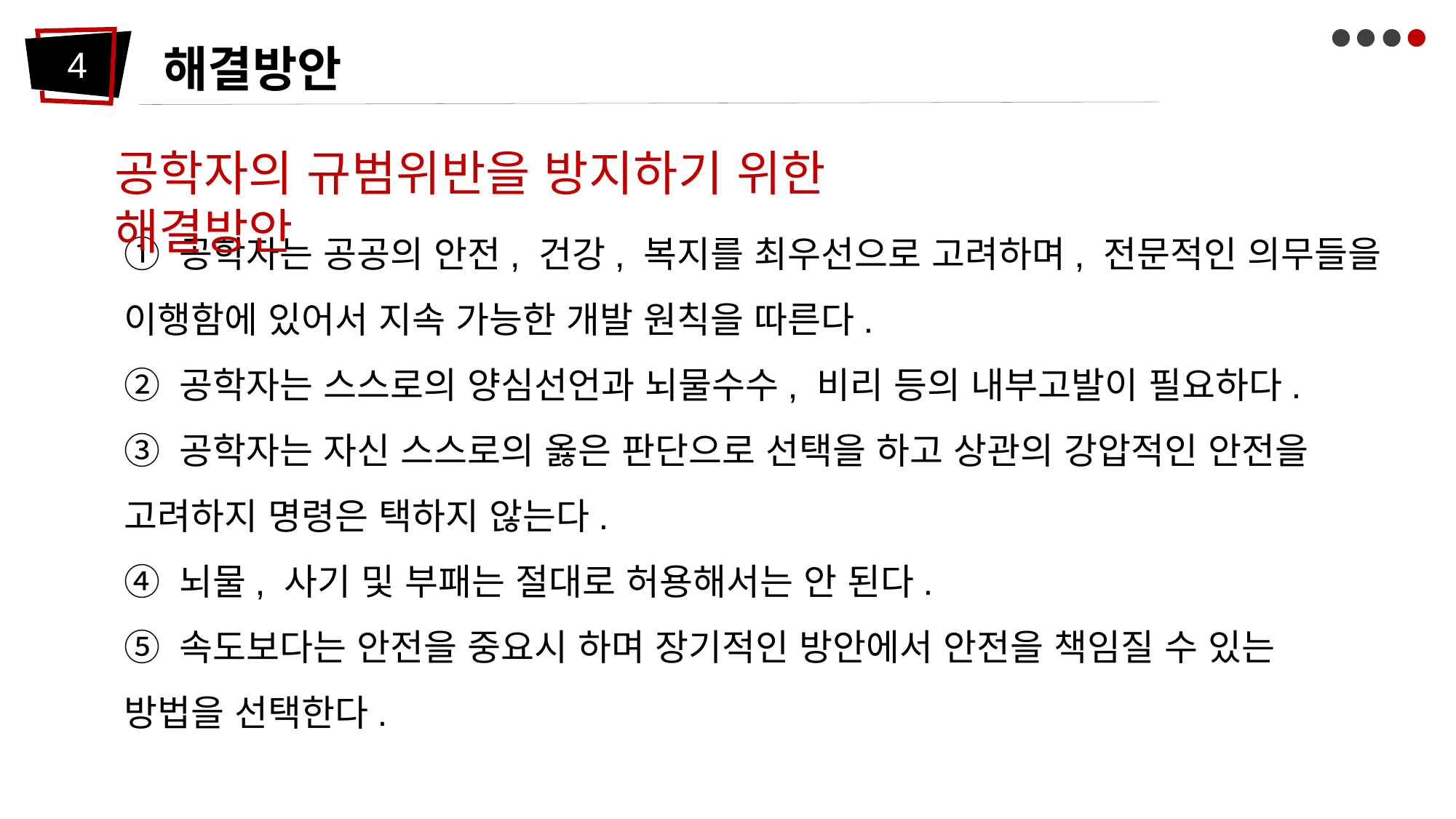

해결방안
4
공학자의 규범위반을 방지하기 위한 해결방안
① 공학자는 공공의 안전, 건강, 복지를 최우선으로 고려하며, 전문적인 의무들을 이행함에 있어서 지속 가능한 개발 원칙을 따른다.
② 공학자는 스스로의 양심선언과 뇌물수수, 비리 등의 내부고발이 필요하다.
③ 공학자는 자신 스스로의 옳은 판단으로 선택을 하고 상관의 강압적인 안전을 고려하지 명령은 택하지 않는다.
④ 뇌물, 사기 및 부패는 절대로 허용해서는 안 된다.
⑤ 속도보다는 안전을 중요시 하며 장기적인 방안에서 안전을 책임질 수 있는 방법을 선택한다.